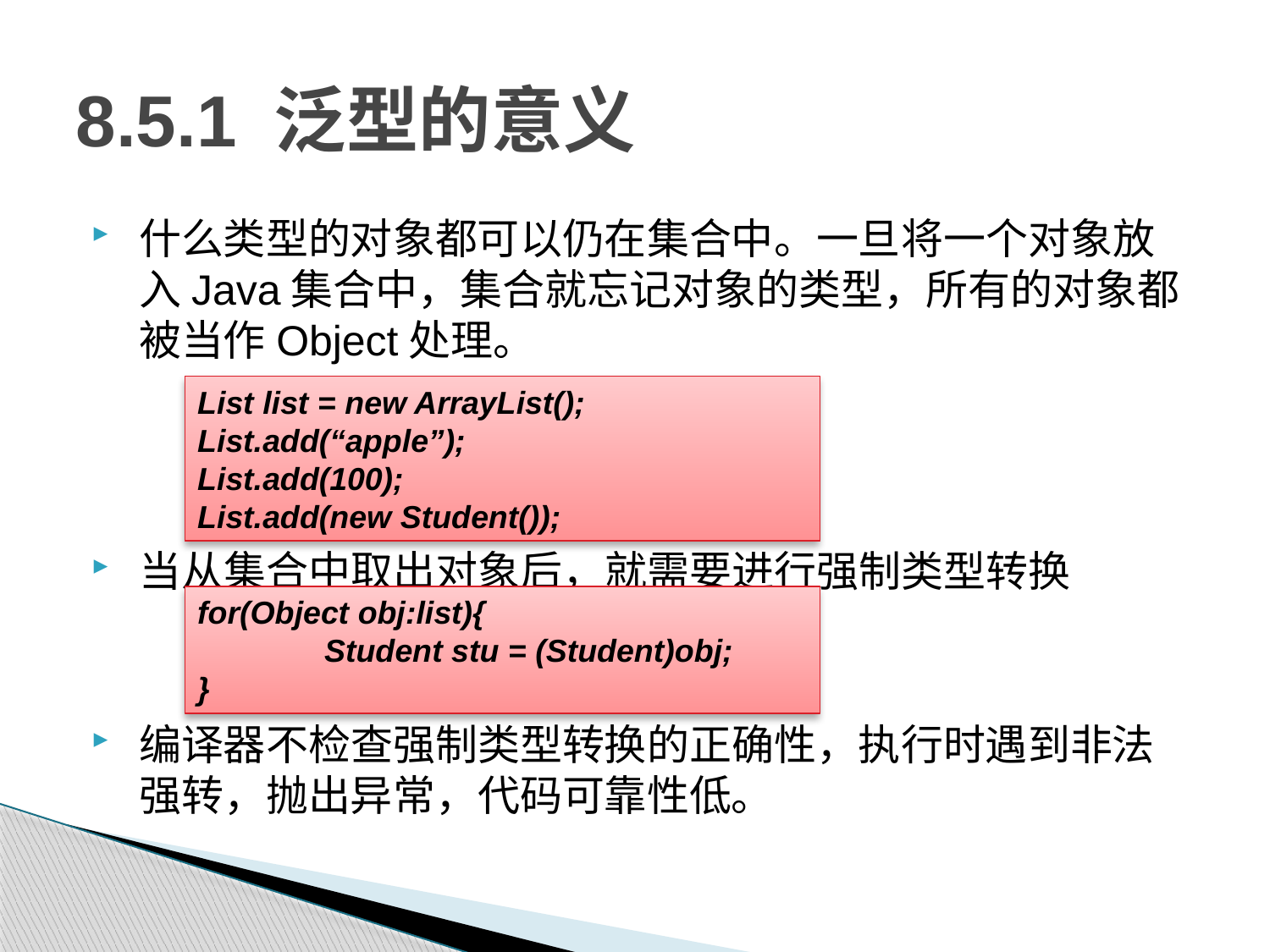

# 8.5.1 泛型的意义
什么类型的对象都可以仍在集合中。一旦将一个对象放入Java集合中，集合就忘记对象的类型，所有的对象都被当作Object处理。

当从集合中取出对象后，就需要进行强制类型转换

编译器不检查强制类型转换的正确性，执行时遇到非法强转，抛出异常，代码可靠性低。

List list = new ArrayList();
List.add(“apple”);
List.add(100);
List.add(new Student());
for(Object obj:list){
	Student stu = (Student)obj;
}